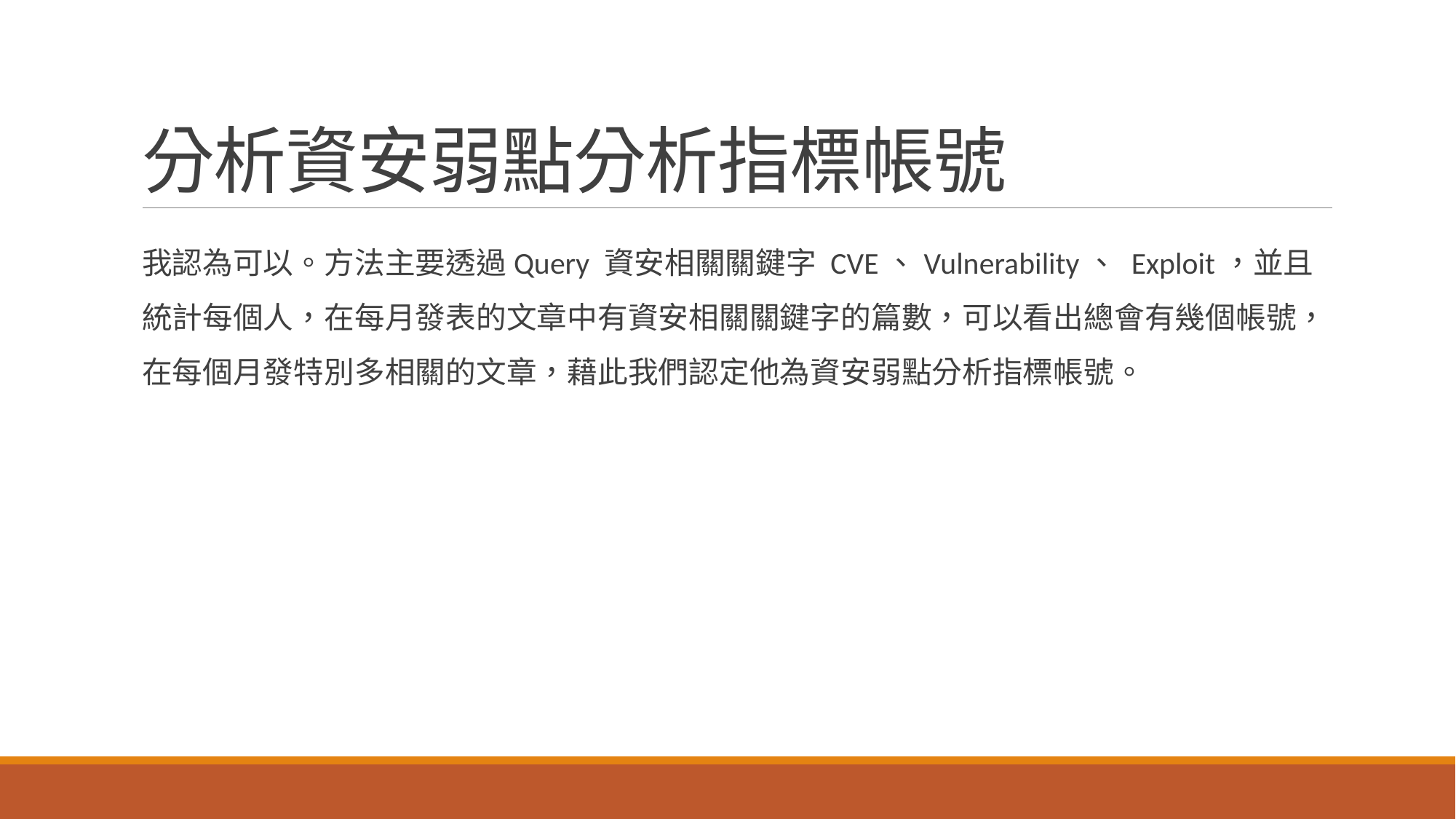

# 分析資安弱點分析指標帳號
我認為可以。方法主要透過Query 資安相關關鍵字 CVE、Vulnerability、 Exploit，並且統計每個人，在每月發表的文章中有資安相關關鍵字的篇數，可以看出總會有幾個帳號，在每個月發特別多相關的文章，藉此我們認定他為資安弱點分析指標帳號。